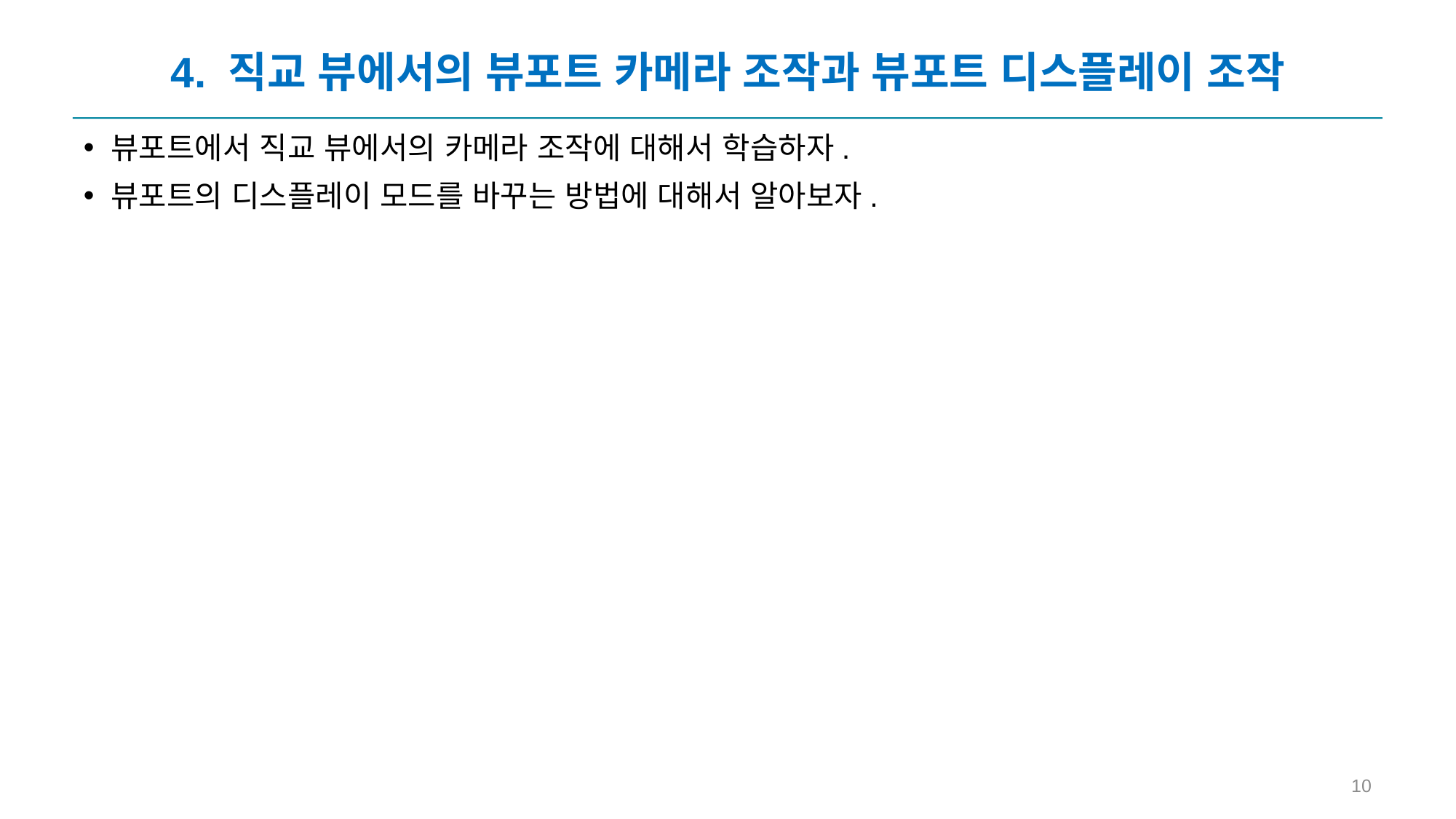

# 4. 직교 뷰에서의 뷰포트 카메라 조작과 뷰포트 디스플레이 조작
뷰포트에서 직교 뷰에서의 카메라 조작에 대해서 학습하자.
뷰포트의 디스플레이 모드를 바꾸는 방법에 대해서 알아보자.

10